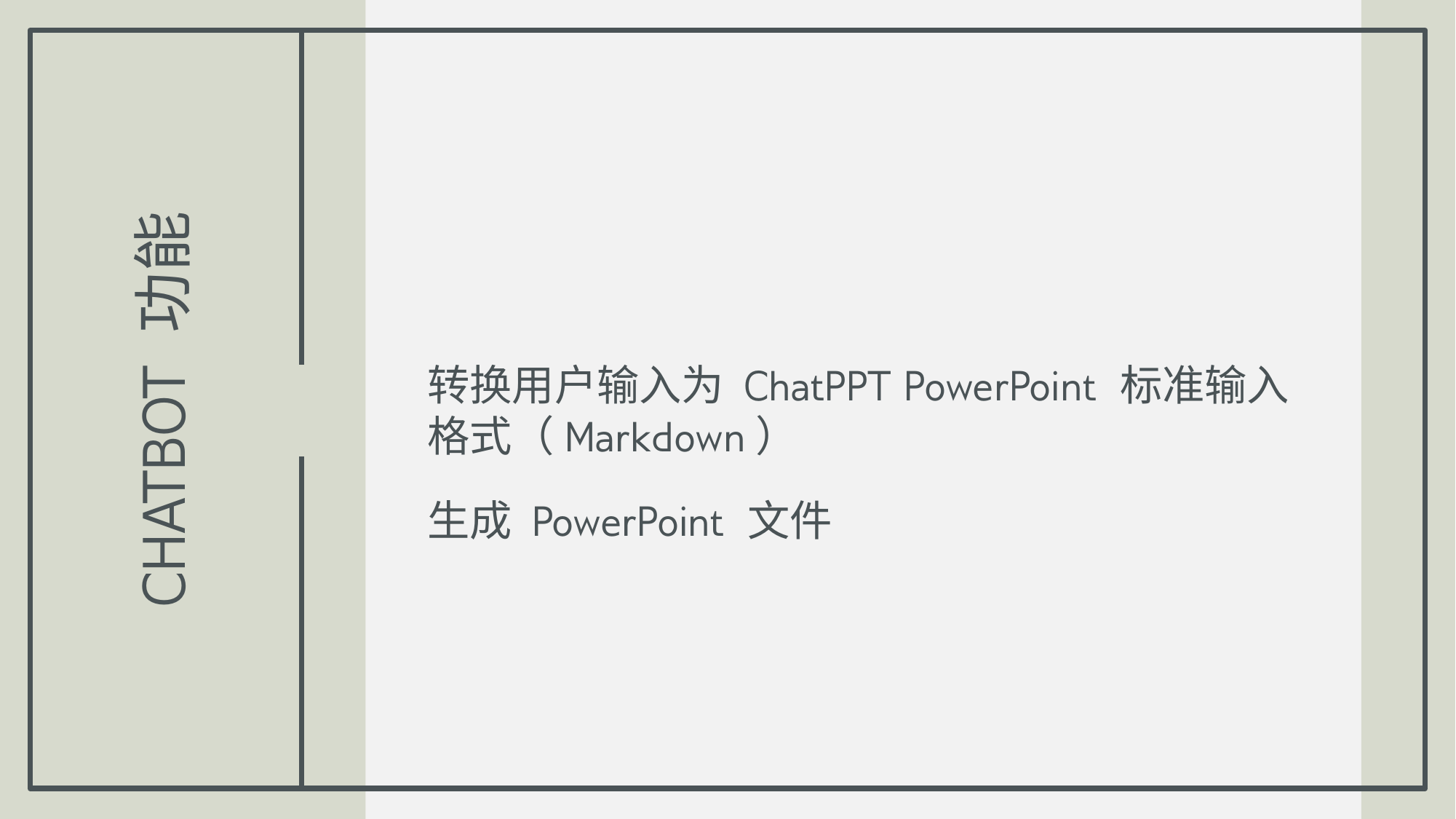

转换用户输入为 ChatPPT PowerPoint 标准输入格式（Markdown）
生成 PowerPoint 文件
# ChatBot 功能